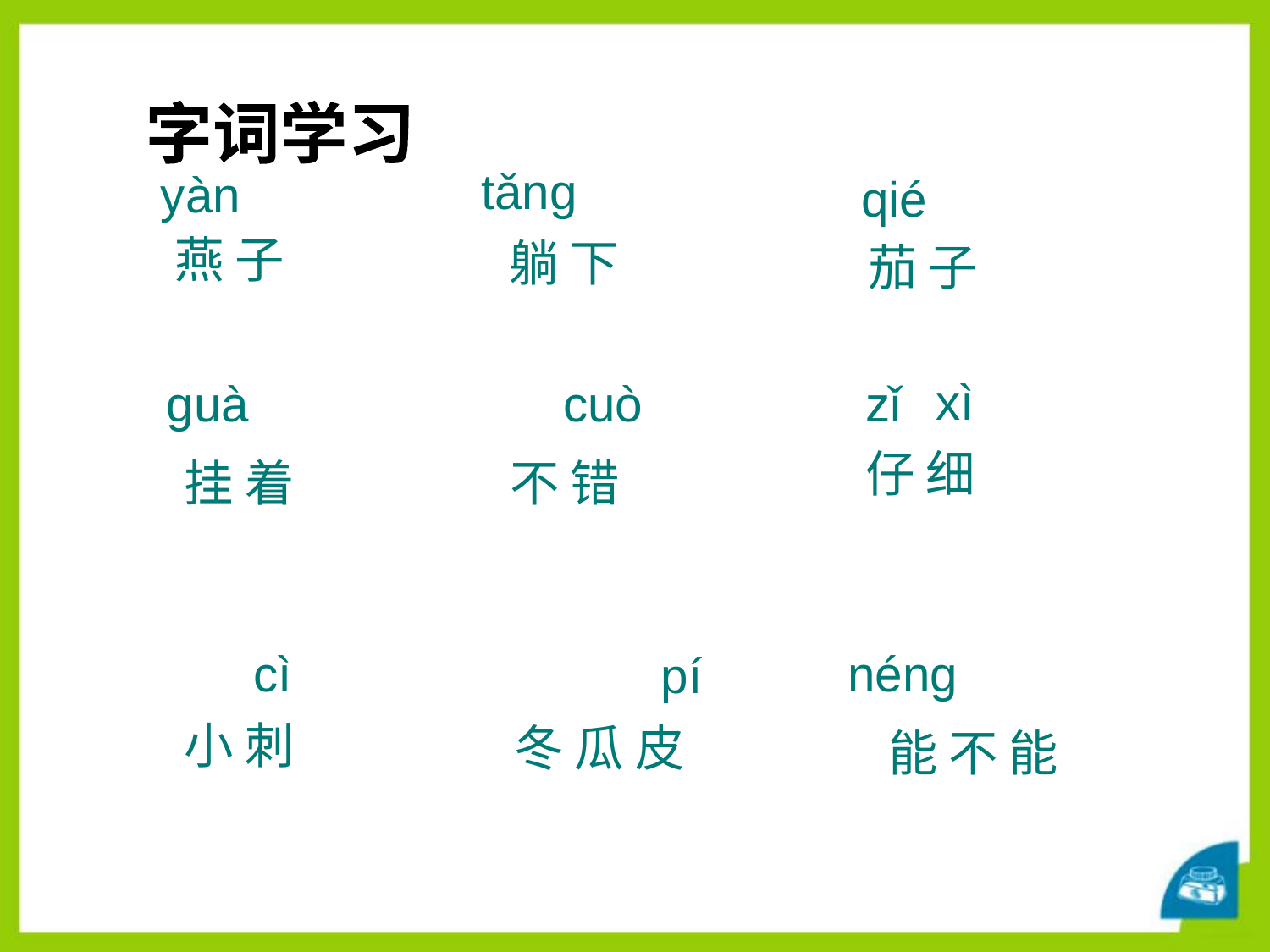

字词学习
tǎng
躺 下
yàn
燕 子
qié
茄 子

xì
zǐ
仔 细
guà
挂 着
cuò
不 错

cì
小 刺
néng
能 不 能
pí
冬 瓜 皮